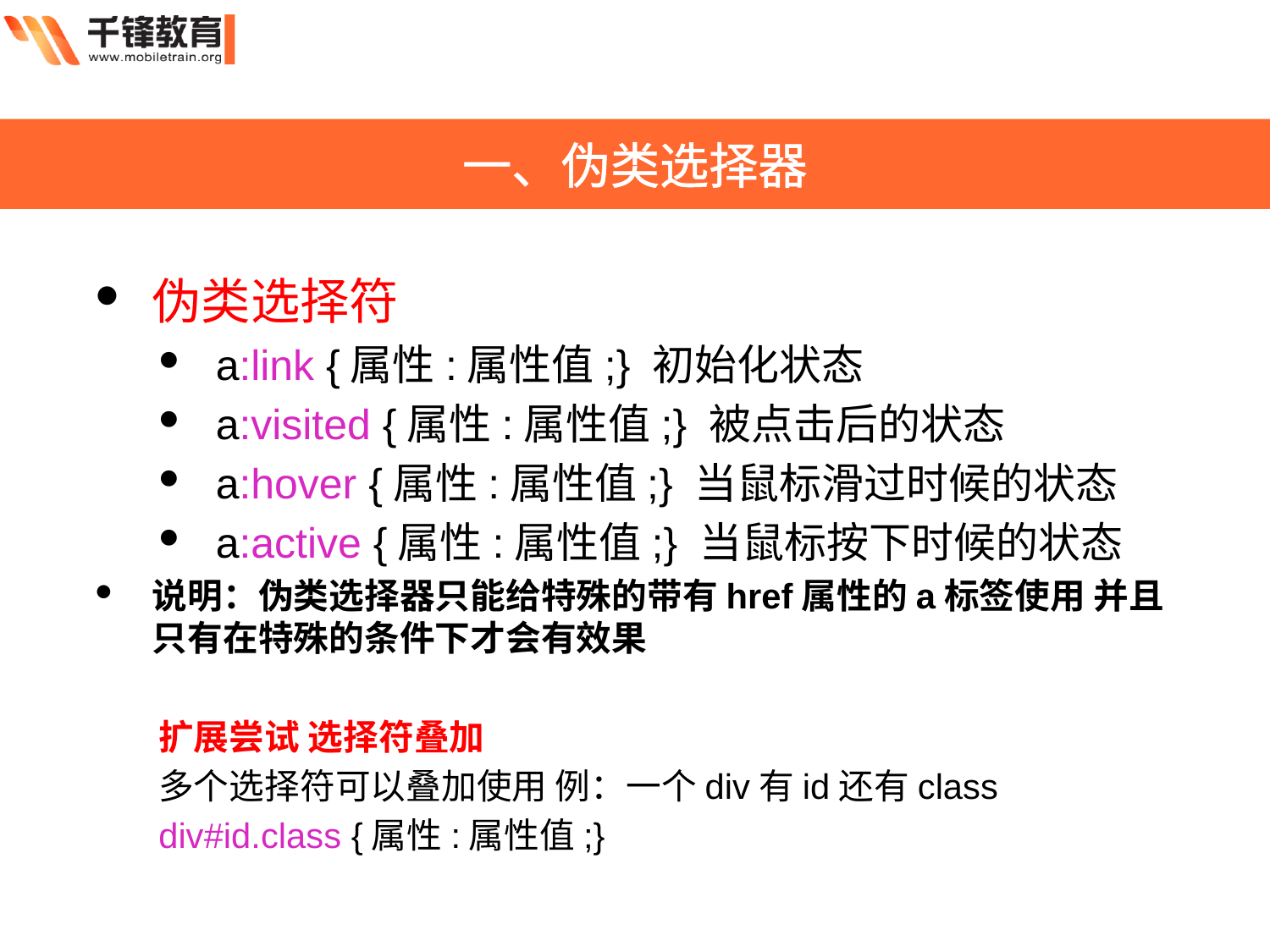

一、伪类选择器
伪类选择符
a:link {属性:属性值;} 初始化状态
a:visited {属性:属性值;} 被点击后的状态
a:hover {属性:属性值;} 当鼠标滑过时候的状态
a:active {属性:属性值;} 当鼠标按下时候的状态
说明：伪类选择器只能给特殊的带有href属性的a标签使用 并且只有在特殊的条件下才会有效果

扩展尝试 选择符叠加
多个选择符可以叠加使用 例：一个div有id还有class
div#id.class {属性:属性值;}